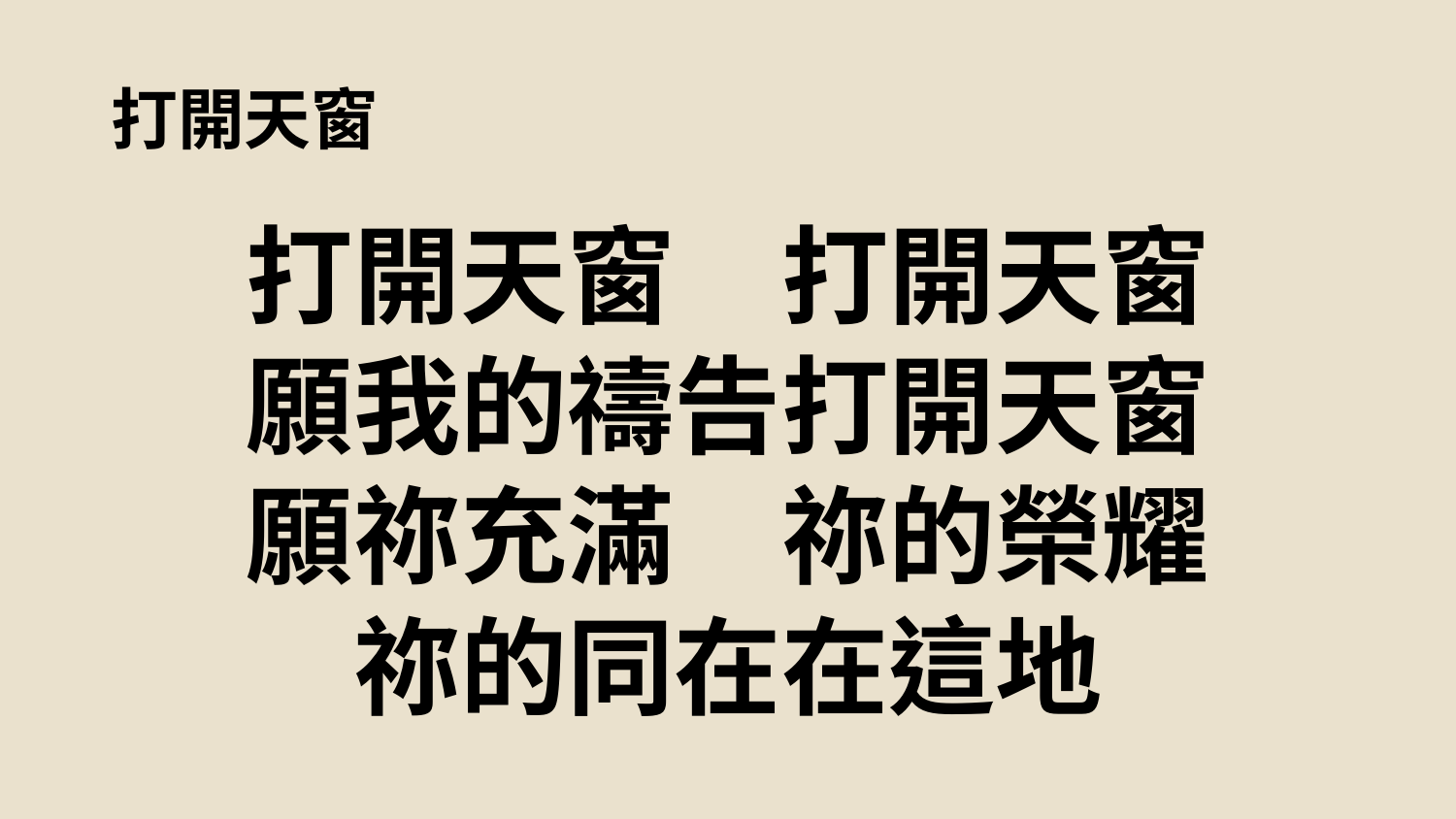

# 打開天窗
打開天窗　打開天窗
願我的禱告打開天窗
願祢充滿　祢的榮耀
祢的同在在這地